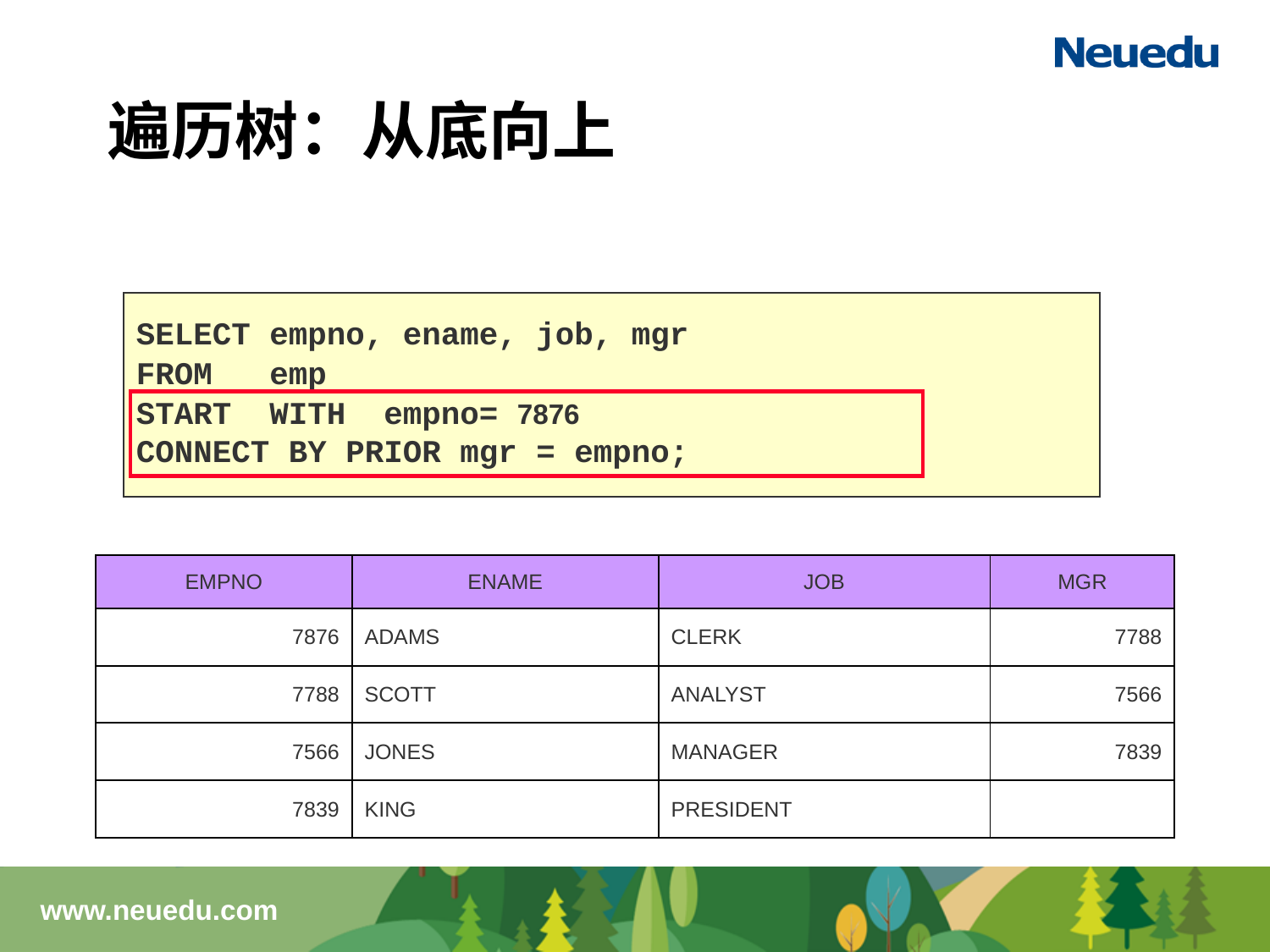

# 遍历树：从底向上

SELECT empno, ename, job, mgr
FROM   emp
START  WITH  empno= 7876
CONNECT BY PRIOR mgr = empno;

| EMPNO | ENAME | JOB | MGR |
| --- | --- | --- | --- |
| 7876 | ADAMS | CLERK | 7788 |
| 7788 | SCOTT | ANALYST | 7566 |
| 7566 | JONES | MANAGER | 7839 |
| 7839 | KING | PRESIDENT |  |